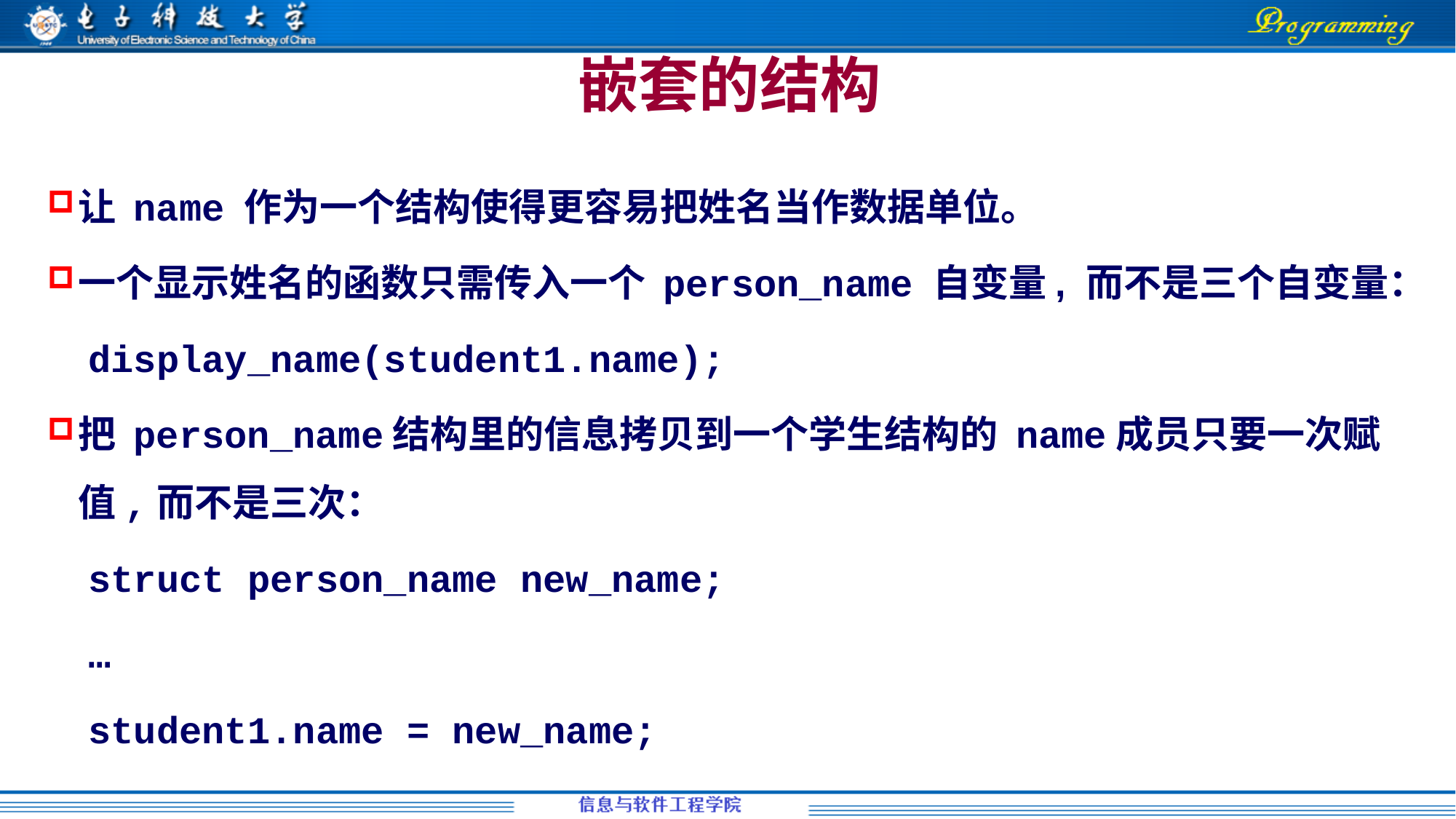

嵌套的结构
让 name 作为一个结构使得更容易把姓名当作数据单位。
一个显示姓名的函数只需传入一个 person_name 自变量, 而不是三个自变量：
display_name(student1.name);
把 person_name结构里的信息拷贝到一个学生结构的 name成员只要一次赋值,而不是三次：
struct person_name new_name;
…
student1.name = new_name;